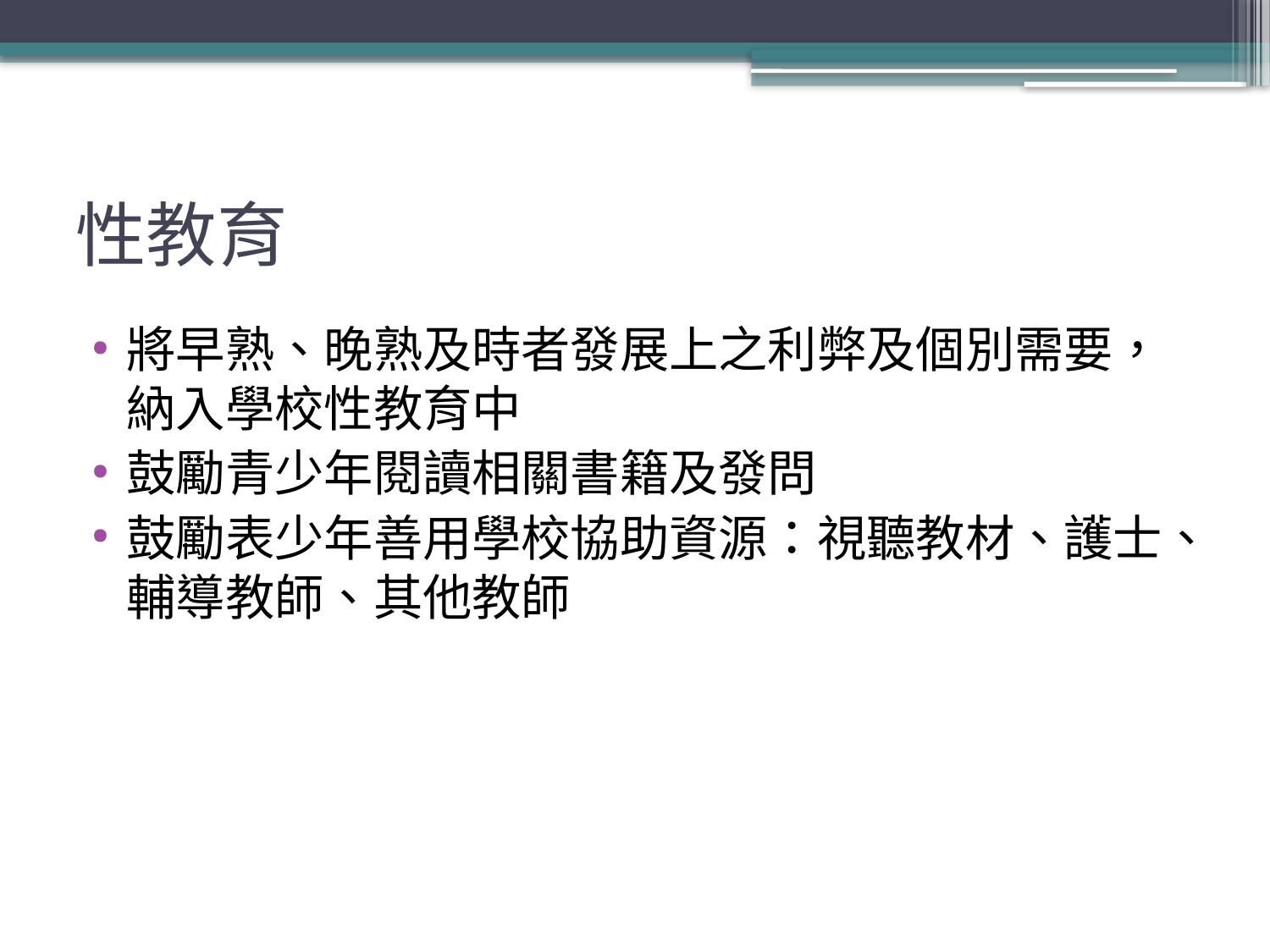

# 性教育
將早熟、晚熟及時者發展上之利弊及個別需要，納入學校性教育中
鼓勵青少年閱讀相關書籍及發問
鼓勵表少年善用學校協助資源：視聽教材、護士、輔導教師、其他教師